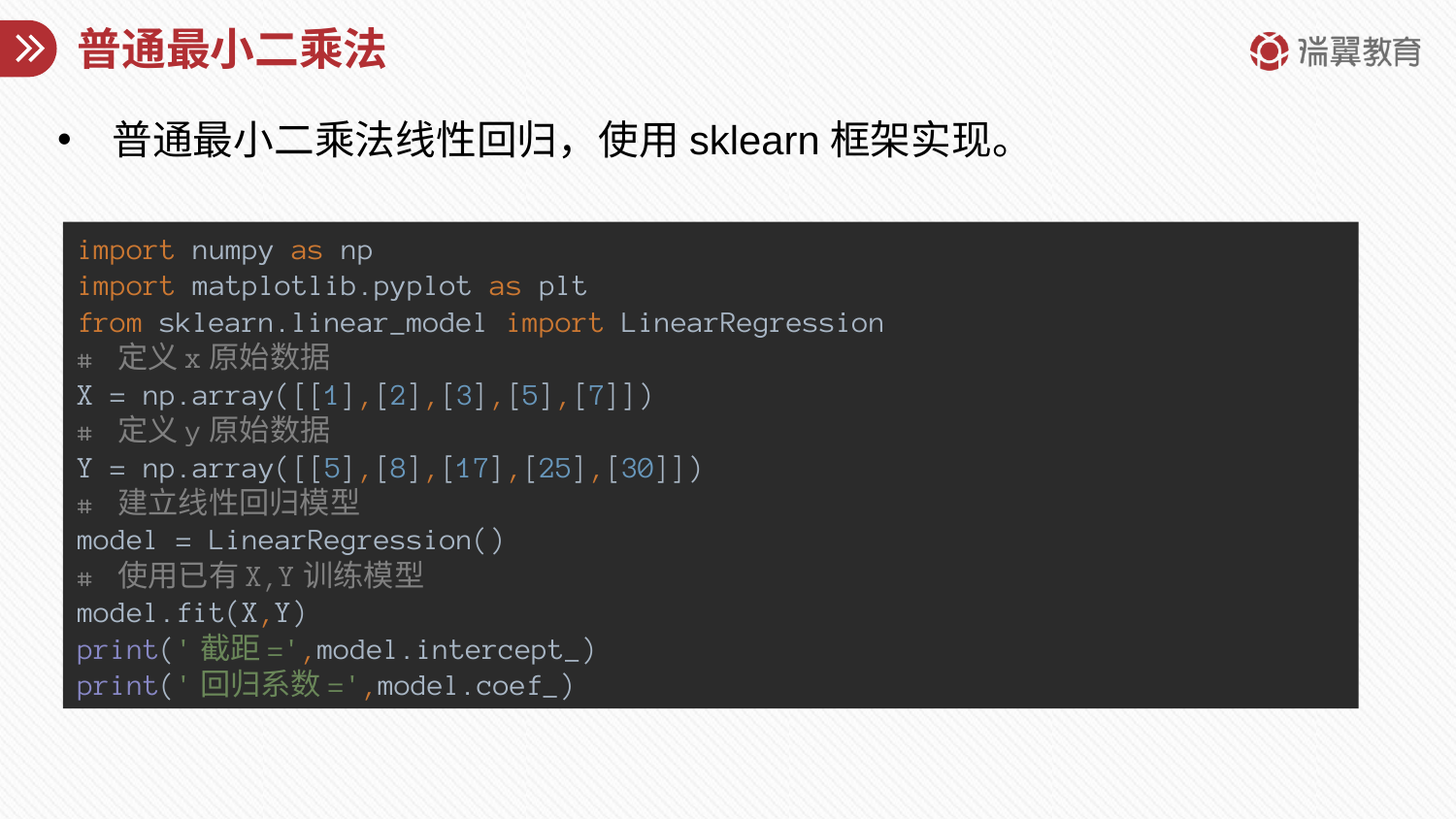

# 普通最小二乘法
普通最小二乘法线性回归，使用sklearn框架实现。
import numpy as np
import matplotlib.pyplot as plt
from sklearn.linear_model import LinearRegression
# 定义x原始数据
X = np.array([[1],[2],[3],[5],[7]])
# 定义y原始数据
Y = np.array([[5],[8],[17],[25],[30]])
# 建立线性回归模型
model = LinearRegression()
# 使用已有X,Y训练模型
model.fit(X,Y)
print('截距=',model.intercept_)
print('回归系数=',model.coef_)